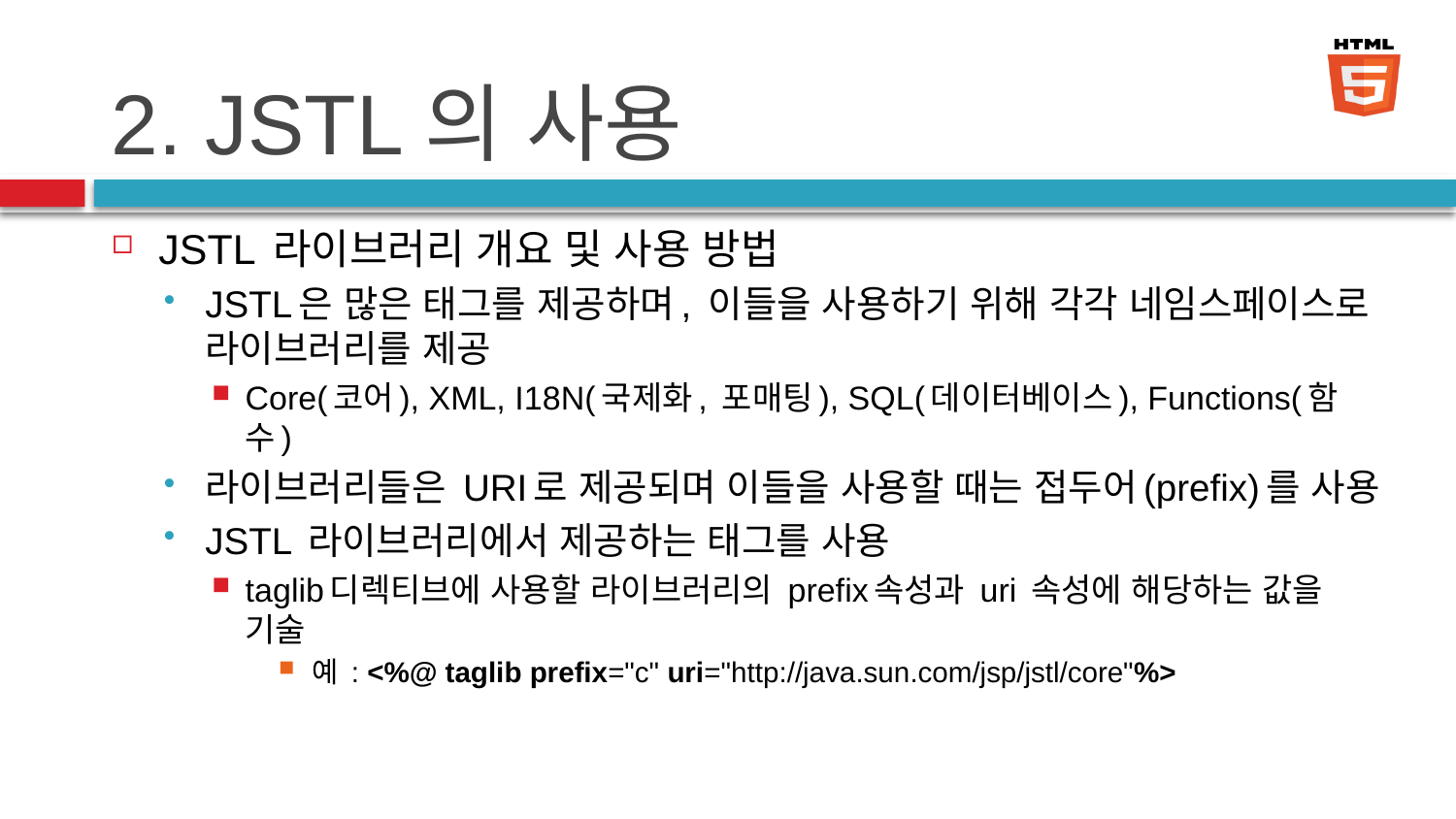

# 2. JSTL의 사용
JSTL 라이브러리 개요 및 사용 방법
JSTL은 많은 태그를 제공하며, 이들을 사용하기 위해 각각 네임스페이스로 라이브러리를 제공
Core(코어), XML, I18N(국제화, 포매팅), SQL(데이터베이스), Functions(함수)
라이브러리들은 URI로 제공되며 이들을 사용할 때는 접두어(prefix)를 사용
JSTL 라이브러리에서 제공하는 태그를 사용
taglib디렉티브에 사용할 라이브러리의 prefix속성과 uri 속성에 해당하는 값을 기술
예 : <%@ taglib prefix="c" uri="http://java.sun.com/jsp/jstl/core"%>